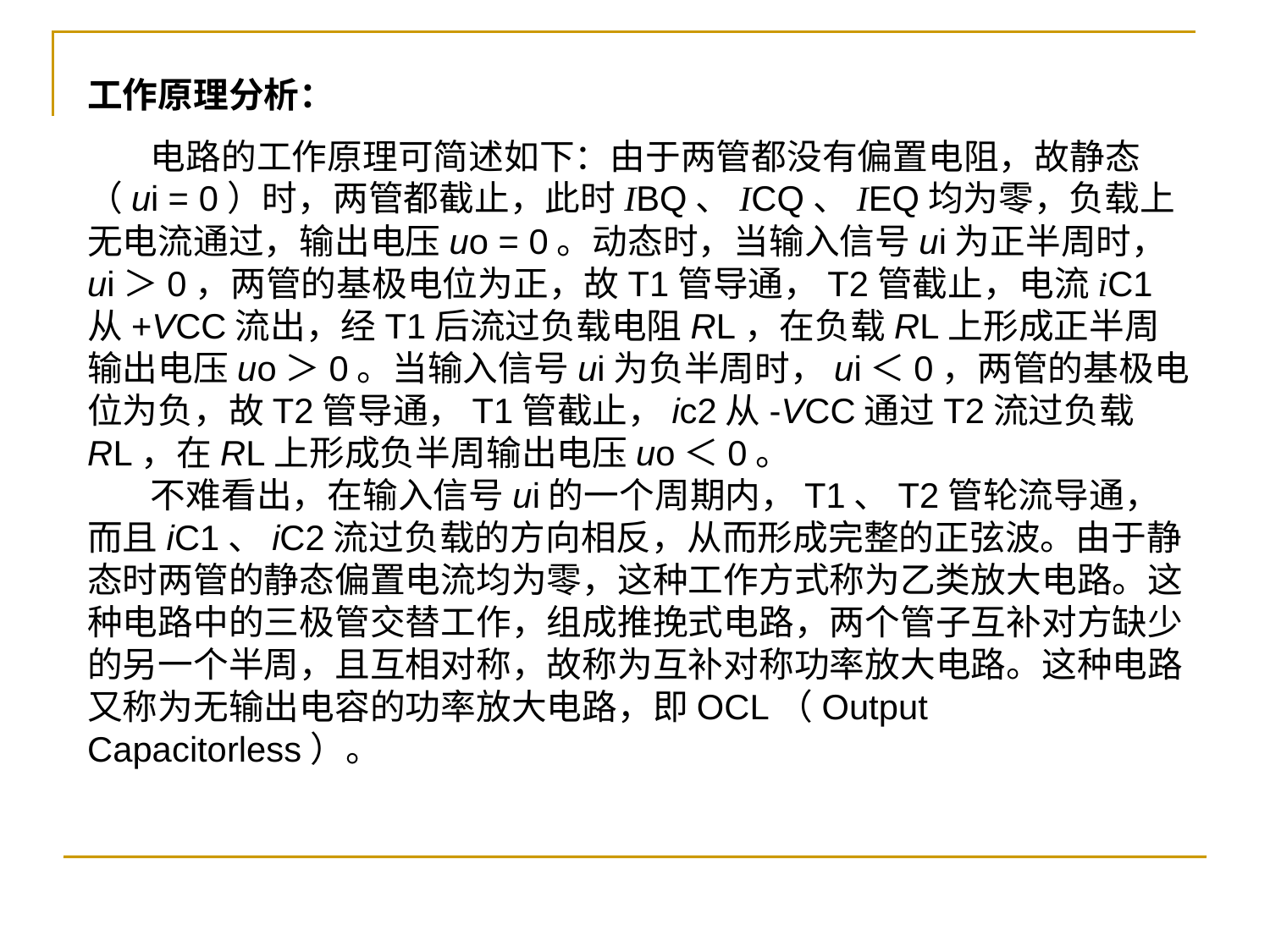

工作原理分析：
       电路的工作原理可简述如下：由于两管都没有偏置电阻，故静态（ui = 0）时，两管都截止，此时IBQ、ICQ、IEQ均为零，负载上无电流通过，输出电压uo = 0。动态时，当输入信号ui为正半周时，ui＞0，两管的基极电位为正，故T1管导通，T2管截止，电流iC1从+VCC流出，经T1后流过负载电阻RL，在负载RL上形成正半周输出电压uo＞0。当输入信号ui为负半周时，ui＜0，两管的基极电位为负，故T2管导通，T1管截止，ic2从-VCC通过T2流过负载RL，在RL上形成负半周输出电压uo＜0。
       不难看出，在输入信号ui的一个周期内，T1、T2管轮流导通，而且iC1、iC2流过负载的方向相反，从而形成完整的正弦波。由于静态时两管的静态偏置电流均为零，这种工作方式称为乙类放大电路。这种电路中的三极管交替工作，组成推挽式电路，两个管子互补对方缺少的另一个半周，且互相对称，故称为互补对称功率放大电路。这种电路又称为无输出电容的功率放大电路，即OCL（Output Capacitorless）。